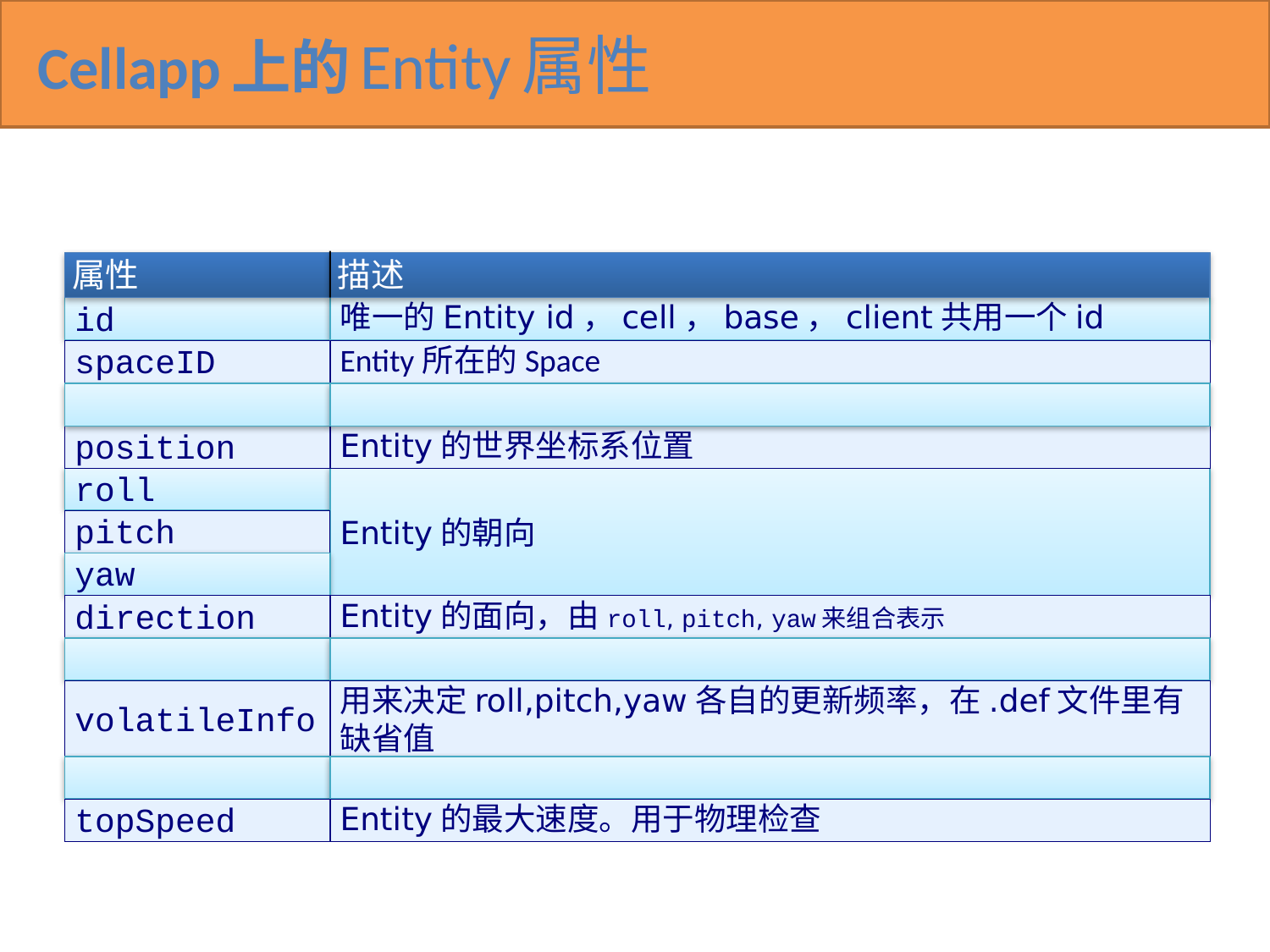

# Cellapp上的Entity属性

属性
描述
id
唯一的Entity id，cell，base，client共用一个id
spaceID
Entity所在的Space
position
Entity的世界坐标系位置
roll
Entity的朝向
pitch
yaw
direction
Entity的面向，由roll, pitch, yaw来组合表示

volatileInfo
用来决定roll,pitch,yaw各自的更新频率，在.def文件里有缺省值

topSpeed
Entity的最大速度。用于物理检查